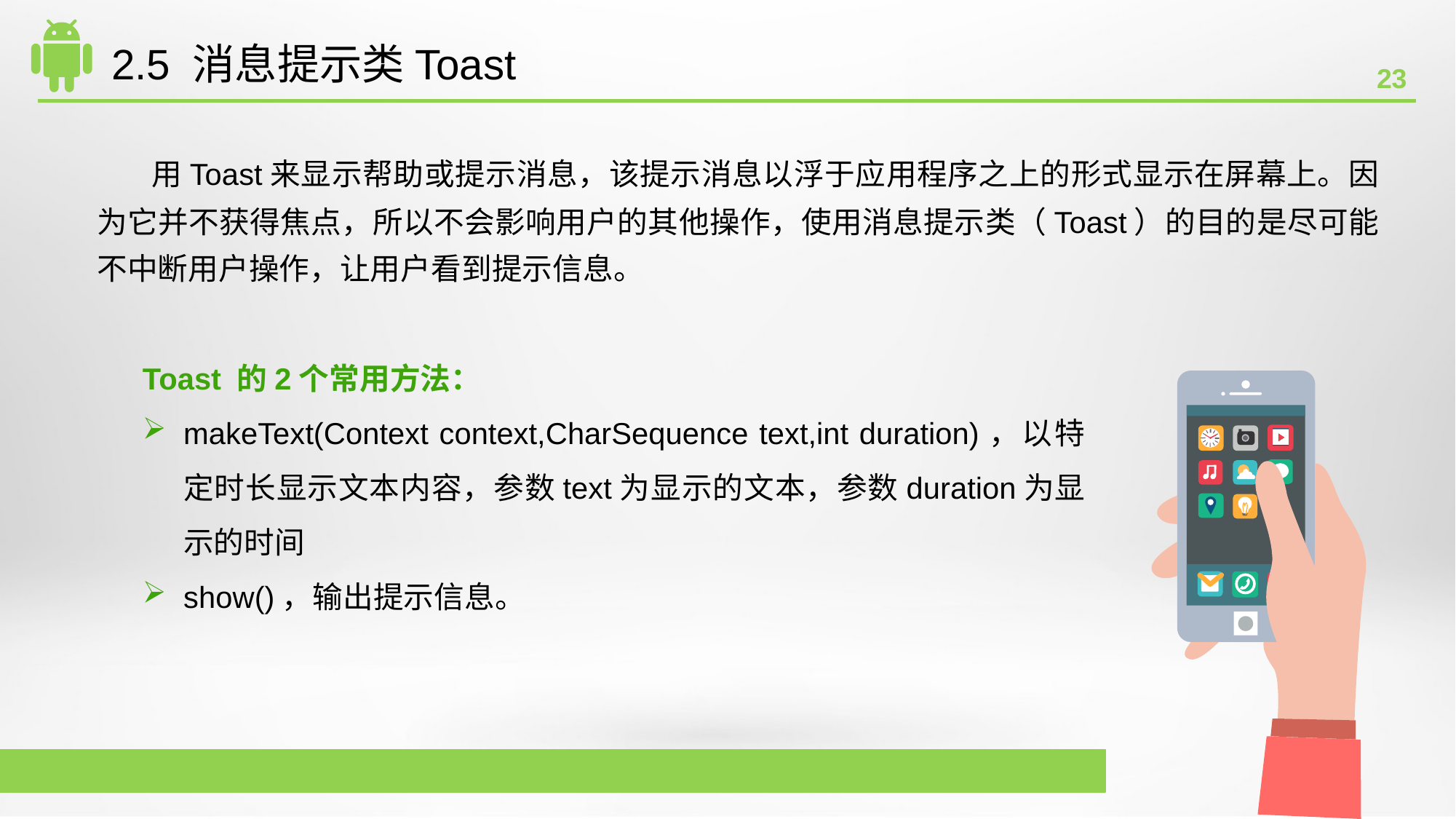

# 2.5 消息提示类Toast
用Toast来显示帮助或提示消息，该提示消息以浮于应用程序之上的形式显示在屏幕上。因为它并不获得焦点，所以不会影响用户的其他操作，使用消息提示类（Toast）的目的是尽可能不中断用户操作，让用户看到提示信息。
Toast 的2个常用方法：
makeText(Context context,CharSequence text,int duration)，以特定时长显示文本内容，参数text为显示的文本，参数duration为显示的时间
show()，输出提示信息。